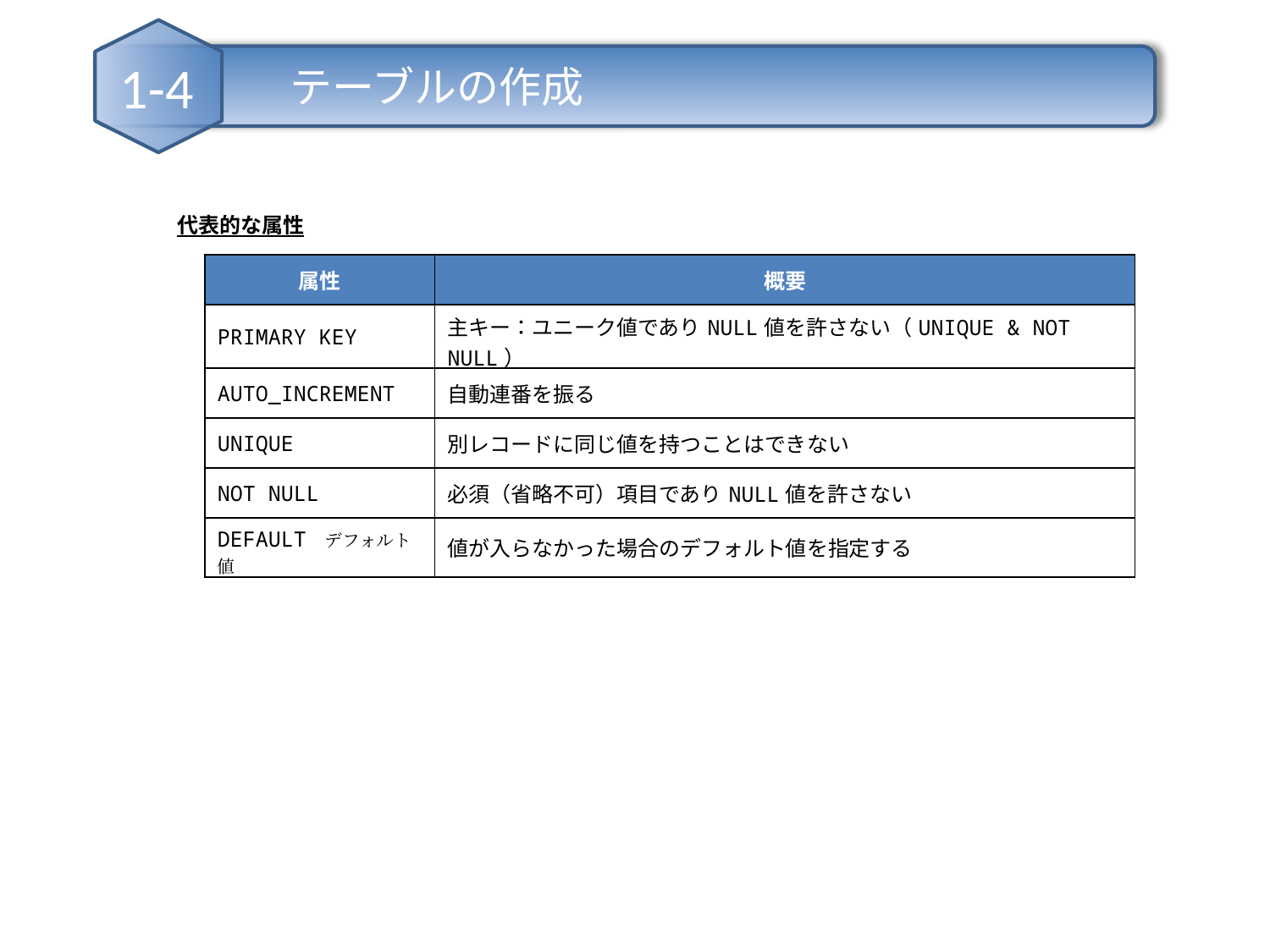

テーブルの作成
1-4
代表的な属性
| 属性 | 概要 |
| --- | --- |
| PRIMARY KEY | 主キー：ユニーク値でありNULL値を許さない（UNIQUE & NOT NULL） |
| AUTO\_INCREMENT | 自動連番を振る |
| UNIQUE | 別レコードに同じ値を持つことはできない |
| NOT NULL | 必須（省略不可）項目でありNULL値を許さない |
| DEFAULT デフォルト値 | 値が入らなかった場合のデフォルト値を指定する |